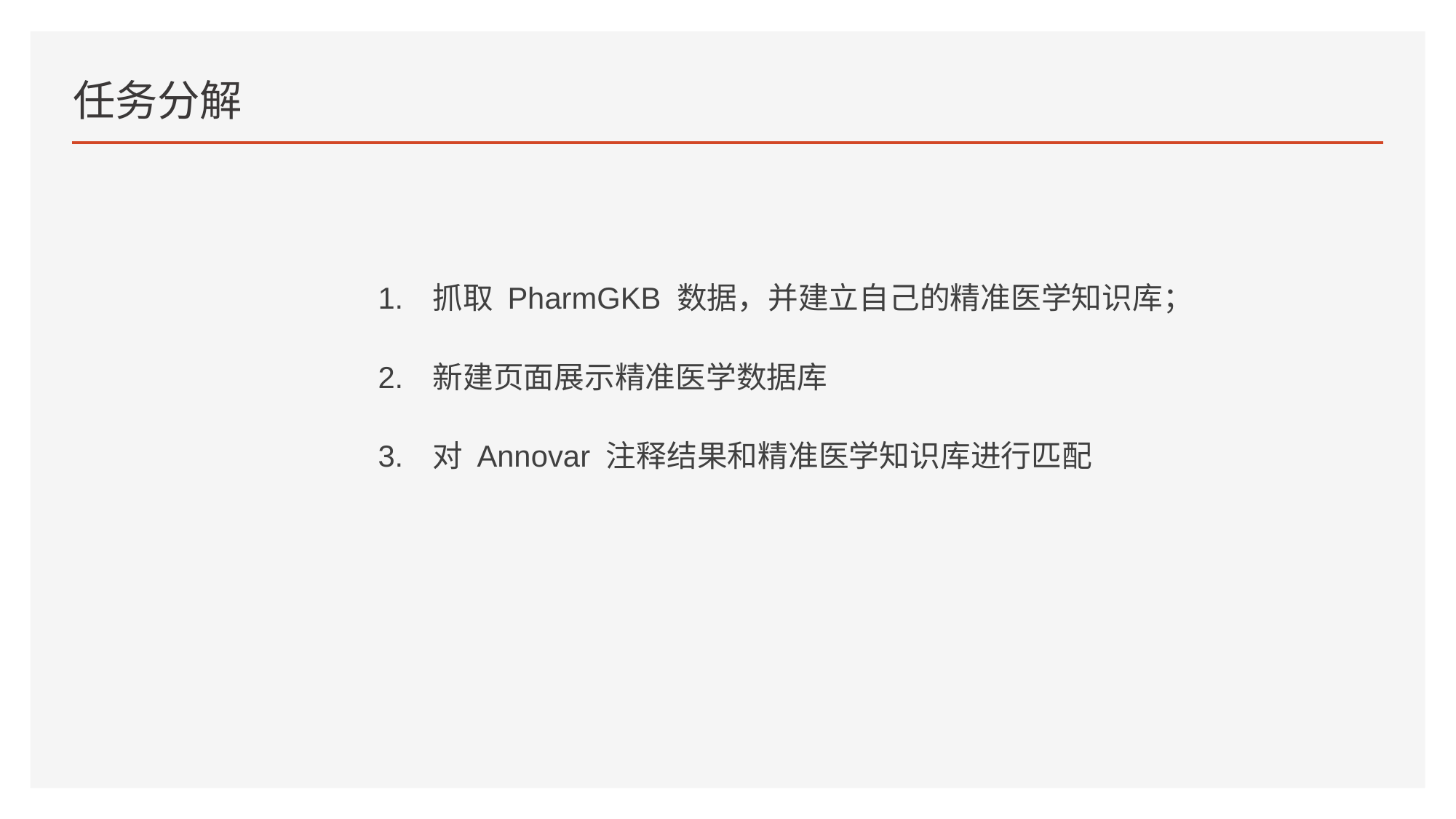

# 任务分解
抓取 PharmGKB 数据，并建立自己的精准医学知识库；
新建页面展示精准医学数据库
对 Annovar 注释结果和精准医学知识库进行匹配